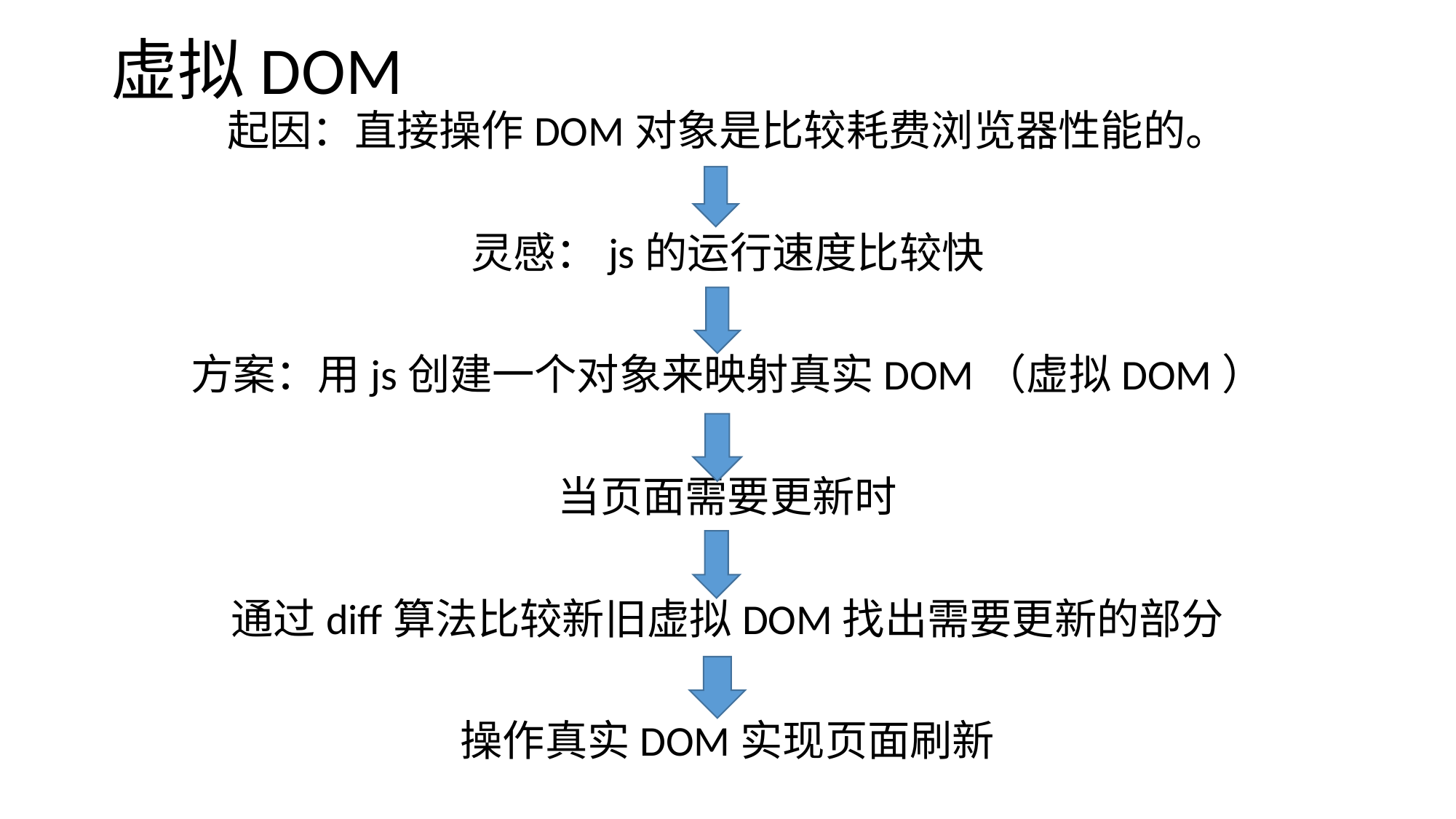

# 虚拟DOM
起因：直接操作DOM对象是比较耗费浏览器性能的。

灵感：js的运行速度比较快

方案：用js创建一个对象来映射真实DOM（虚拟DOM）

当页面需要更新时

通过diff算法比较新旧虚拟DOM找出需要更新的部分

操作真实DOM实现页面刷新